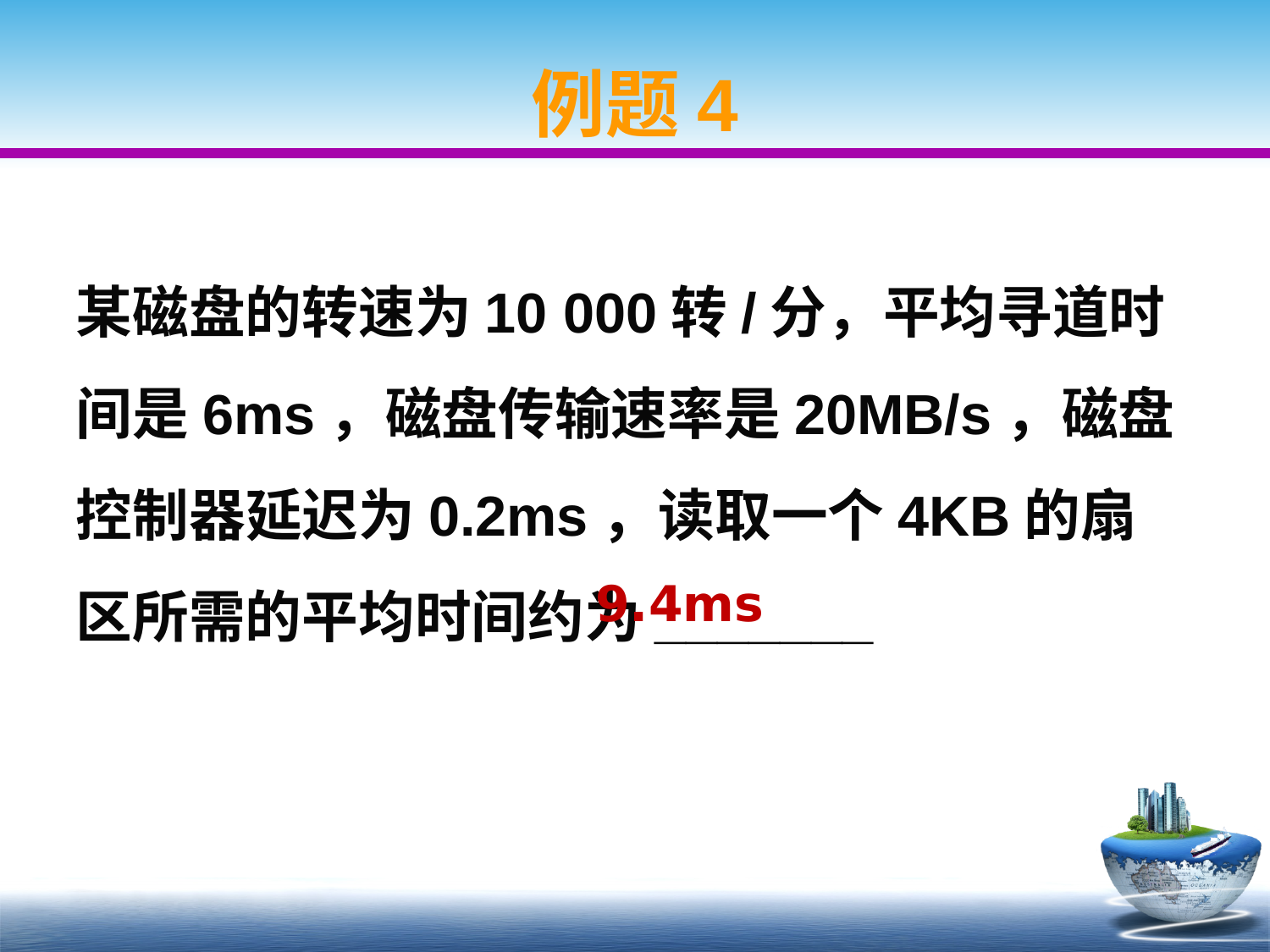

# 例题4

某磁盘的转速为10 000转/分，平均寻道时间是6ms，磁盘传输速率是20MB/s，磁盘控制器延迟为0.2ms，读取一个4KB的扇区所需的平均时间约为_______
9.4ms